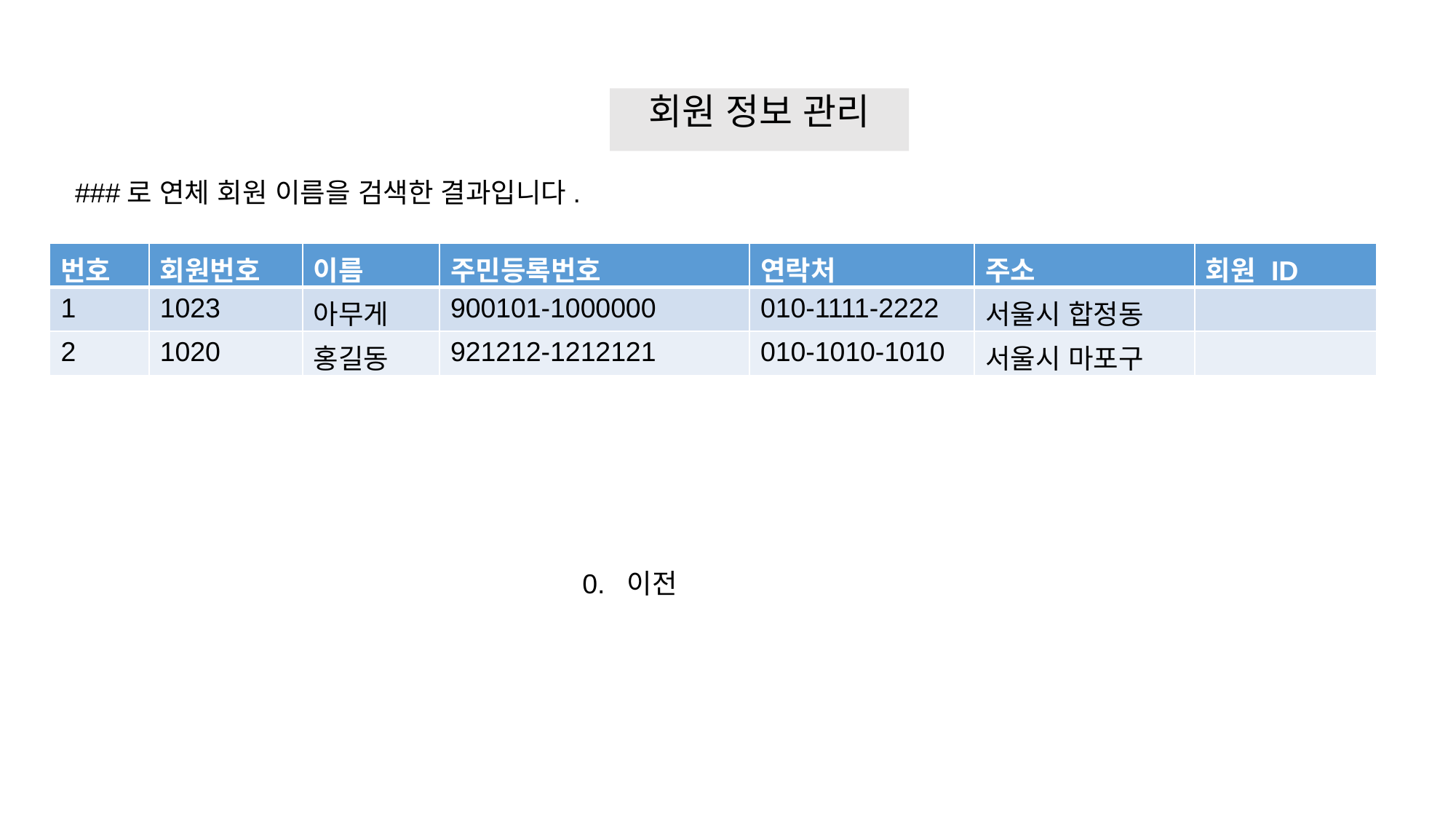

회원 정보 관리
###로 연체 회원 이름을 검색한 결과입니다.
| 번호 | 회원번호 | 이름 | 주민등록번호 | 연락처 | 주소 | 회원 ID |
| --- | --- | --- | --- | --- | --- | --- |
| 1 | 1023 | 아무게 | 900101-1000000 | 010-1111-2222 | 서울시 합정동 |  |
| 2 | 1020 | 홍길동 | 921212-1212121 | 010-1010-1010 | 서울시 마포구 |  |
0.  이전